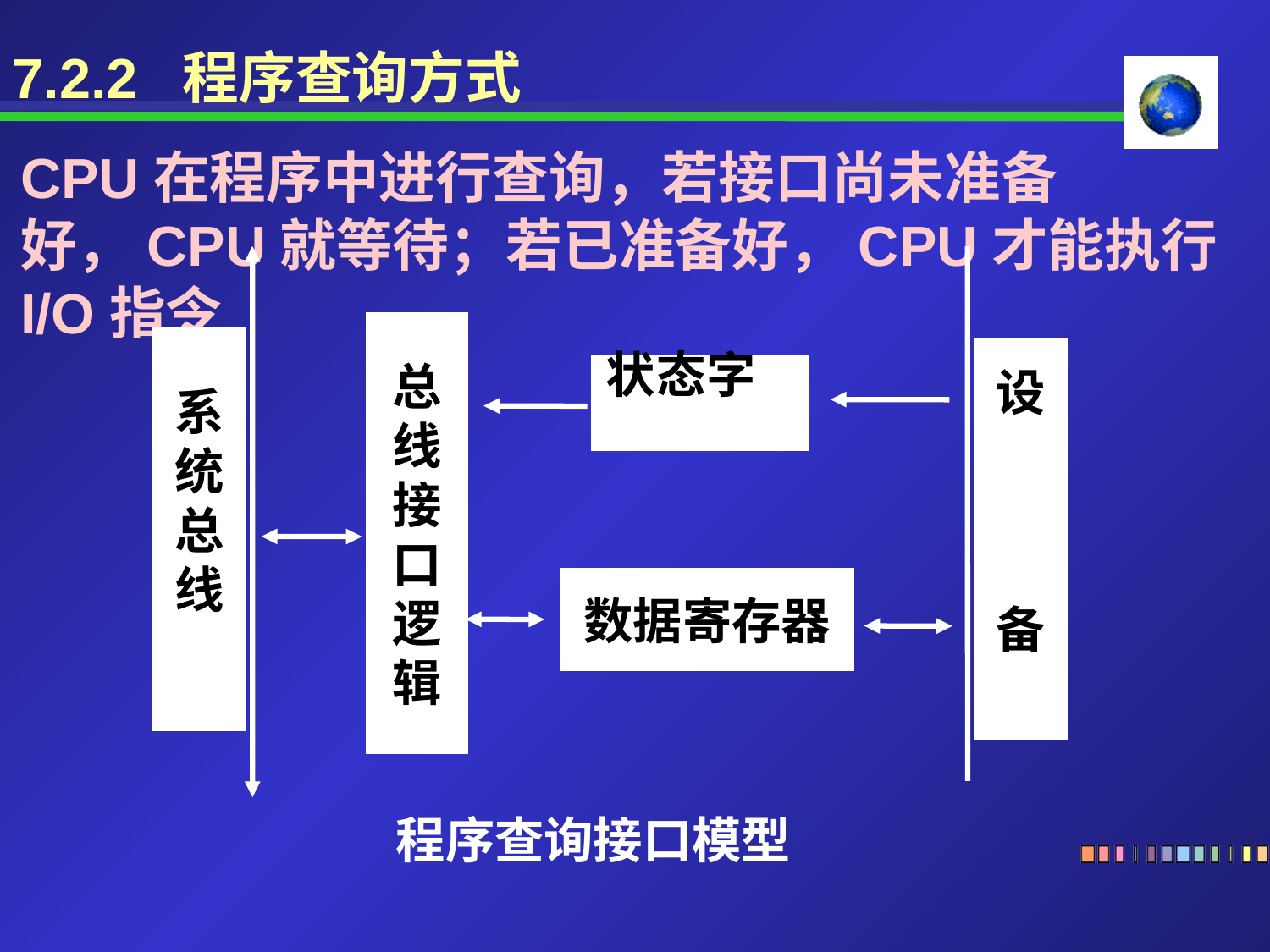

7.2.2  程序查询方式
CPU在程序中进行查询，若接口尚未准备好，CPU就等待；若已准备好，CPU才能执行I/O指令

总线接口逻辑
系
统
总
线

设

备

状态字

数据寄存器

程序查询接口模型
21